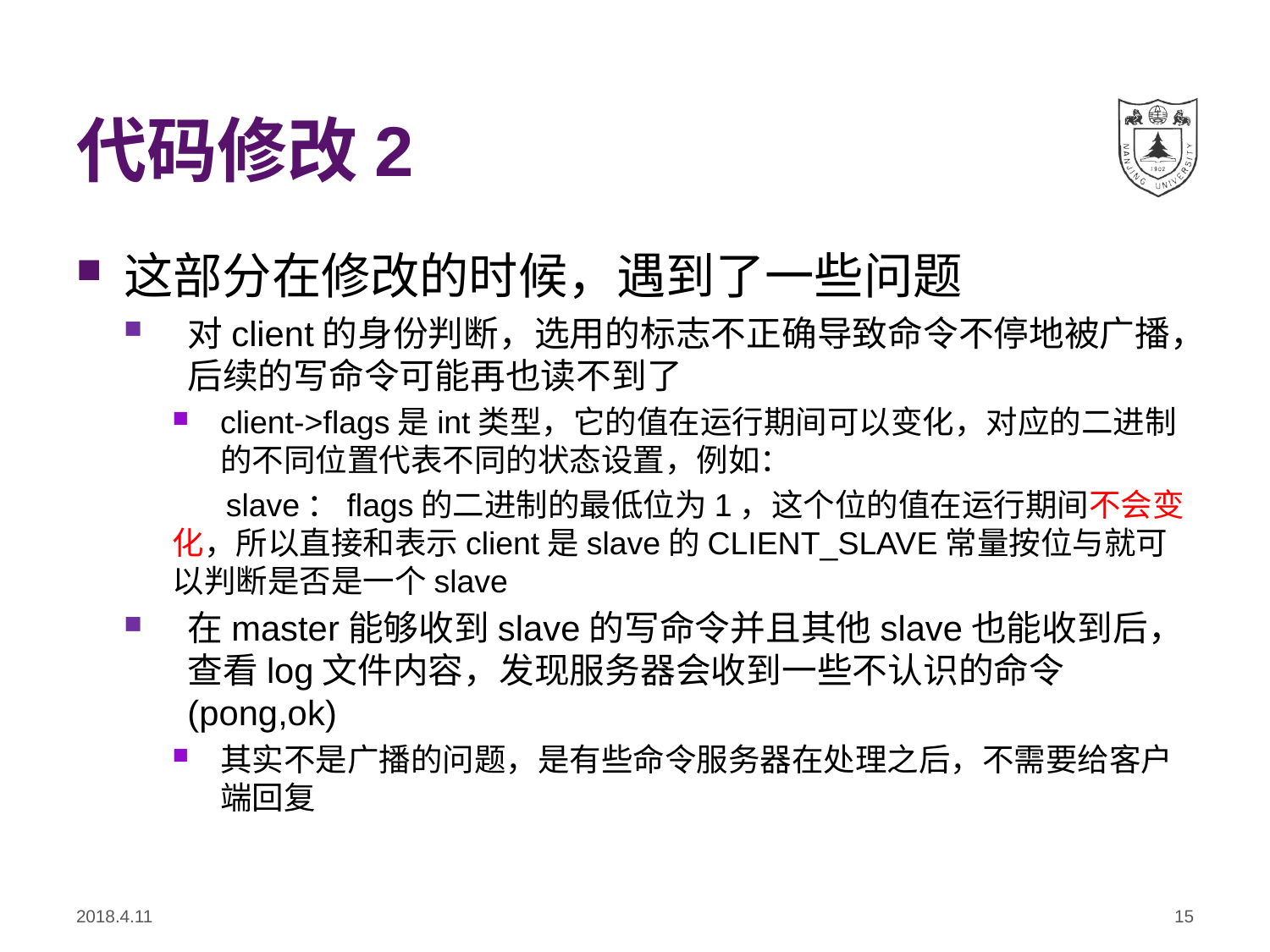

# 代码修改2
这部分在修改的时候，遇到了一些问题
对client的身份判断，选用的标志不正确导致命令不停地被广播，后续的写命令可能再也读不到了
client->flags是int类型，它的值在运行期间可以变化，对应的二进制的不同位置代表不同的状态设置，例如：
      slave：flags的二进制的最低位为1，这个位的值在运行期间不会变化，所以直接和表示client是slave的CLIENT_SLAVE常量按位与就可以判断是否是一个slave
在master能够收到slave的写命令并且其他slave也能收到后，查看log文件内容，发现服务器会收到一些不认识的命令(pong,ok)
其实不是广播的问题，是有些命令服务器在处理之后，不需要给客户端回复
2018.4.11

15